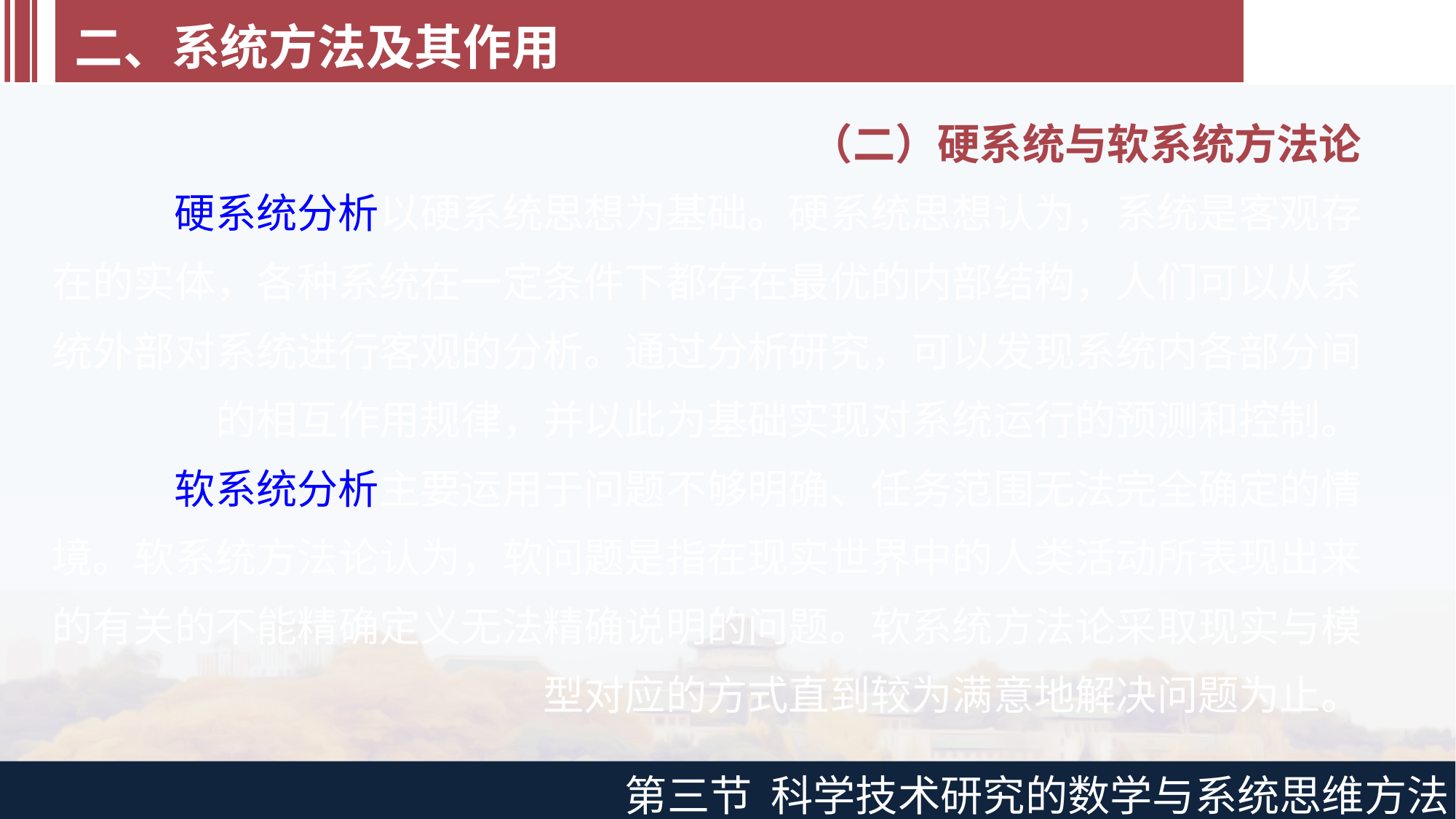

二、系统方法及其作用
（二）硬系统与软系统方法论
硬系统分析以硬系统思想为基础。硬系统思想认为，系统是客观存在的实体，各种系统在一定条件下都存在最优的内部结构，人们可以从系统外部对系统进行客观的分析。通过分析研究，可以发现系统内各部分间的相互作用规律，并以此为基础实现对系统运行的预测和控制。
软系统分析主要运用于问题不够明确、任务范围无法完全确定的情境。软系统方法论认为，软问题是指在现实世界中的人类活动所表现出来的有关的不能精确定义无法精确说明的问题。软系统方法论采取现实与模型对应的方式直到较为满意地解决问题为止。

第三节  科学技术研究的数学与系统思维方法